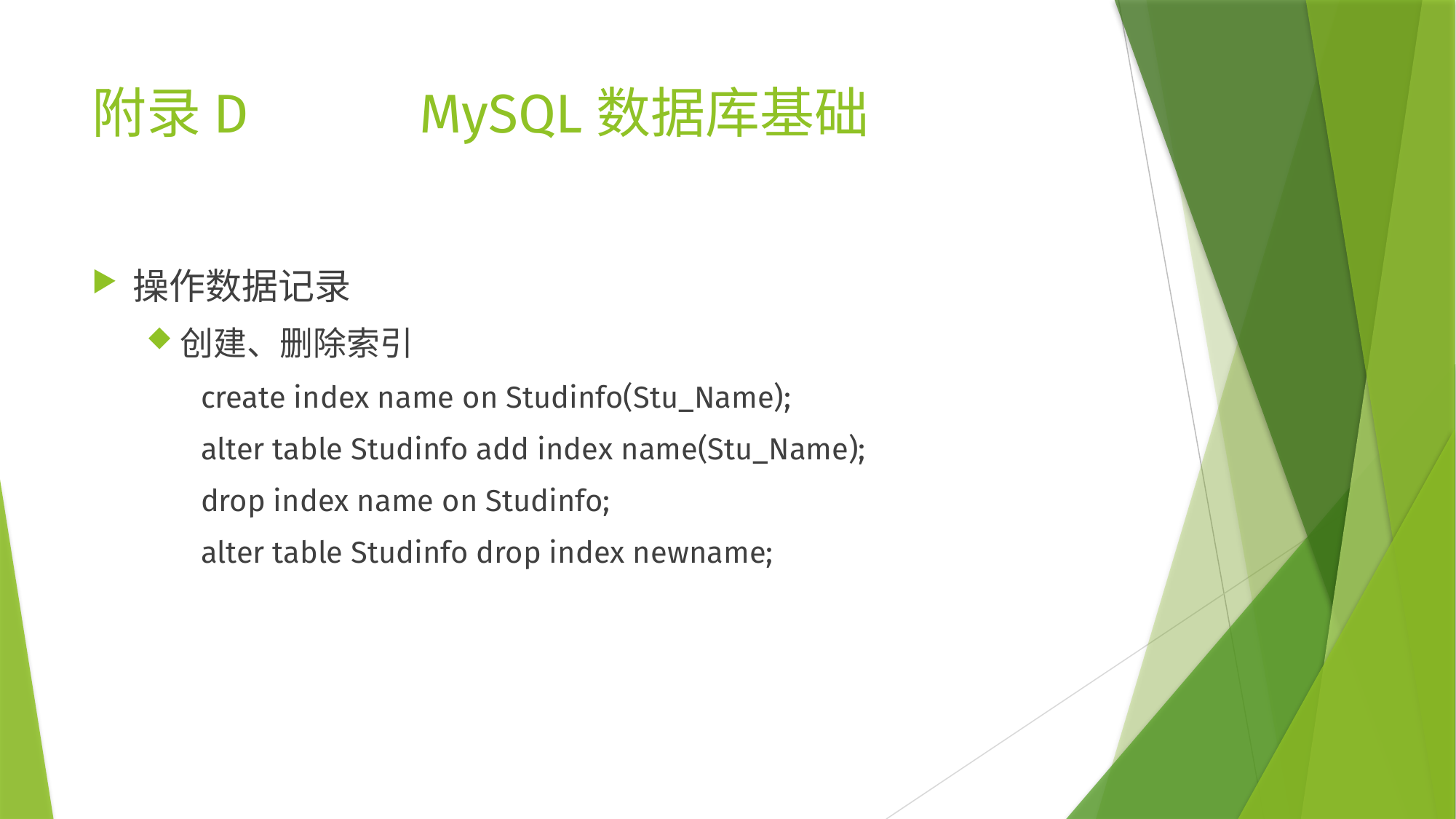

# 附录D		MySQL数据库基础
操作数据记录
创建、删除索引
create index name on Studinfo(Stu_Name);
alter table Studinfo add index name(Stu_Name);
drop index name on Studinfo;
alter table Studinfo drop index newname;